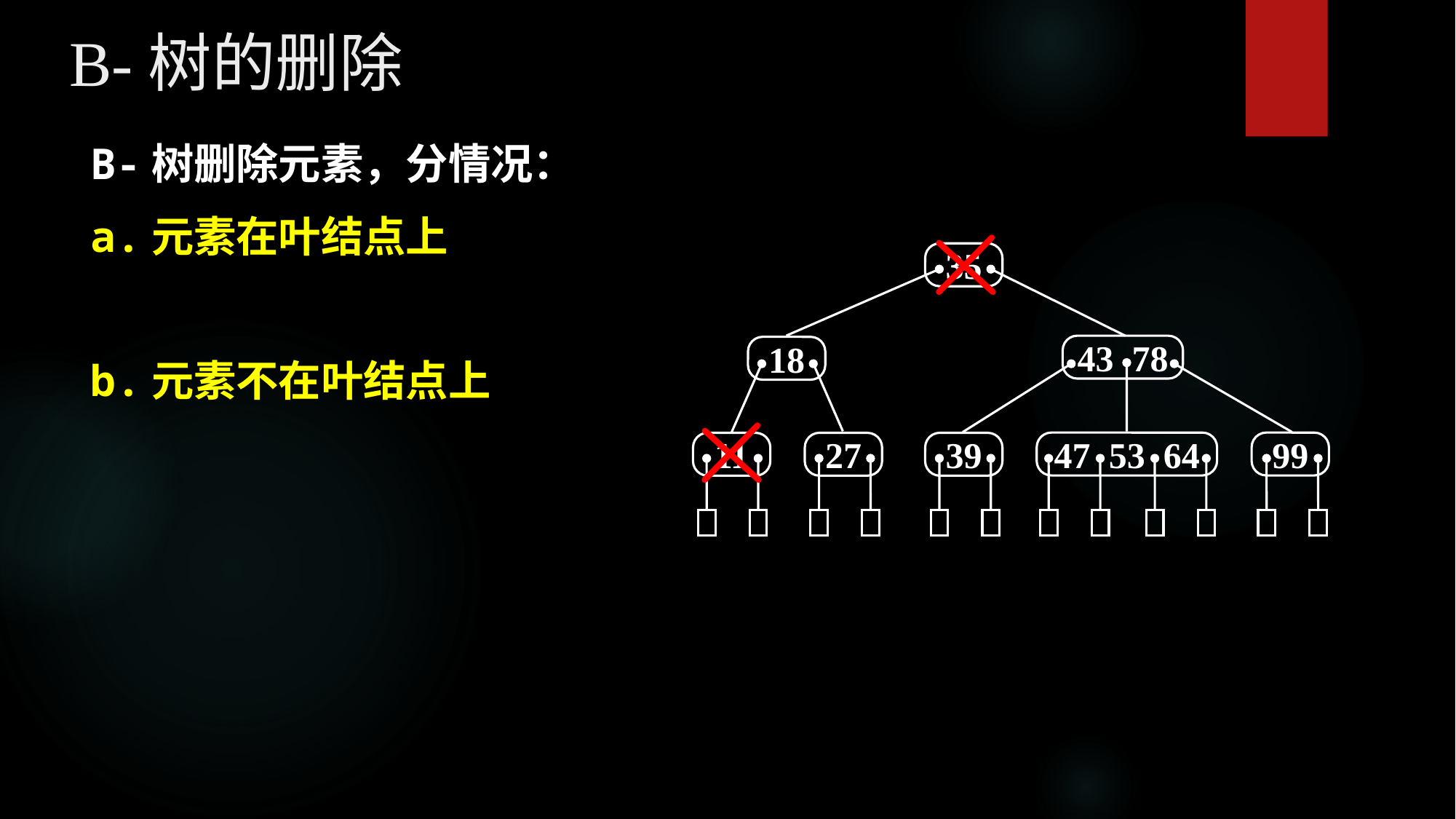

B-树的删除
B-树删除元素，分情况：
a.元素在叶结点上

b.元素不在叶结点上

35

43  78
18

47  53  64
99
11
27
39